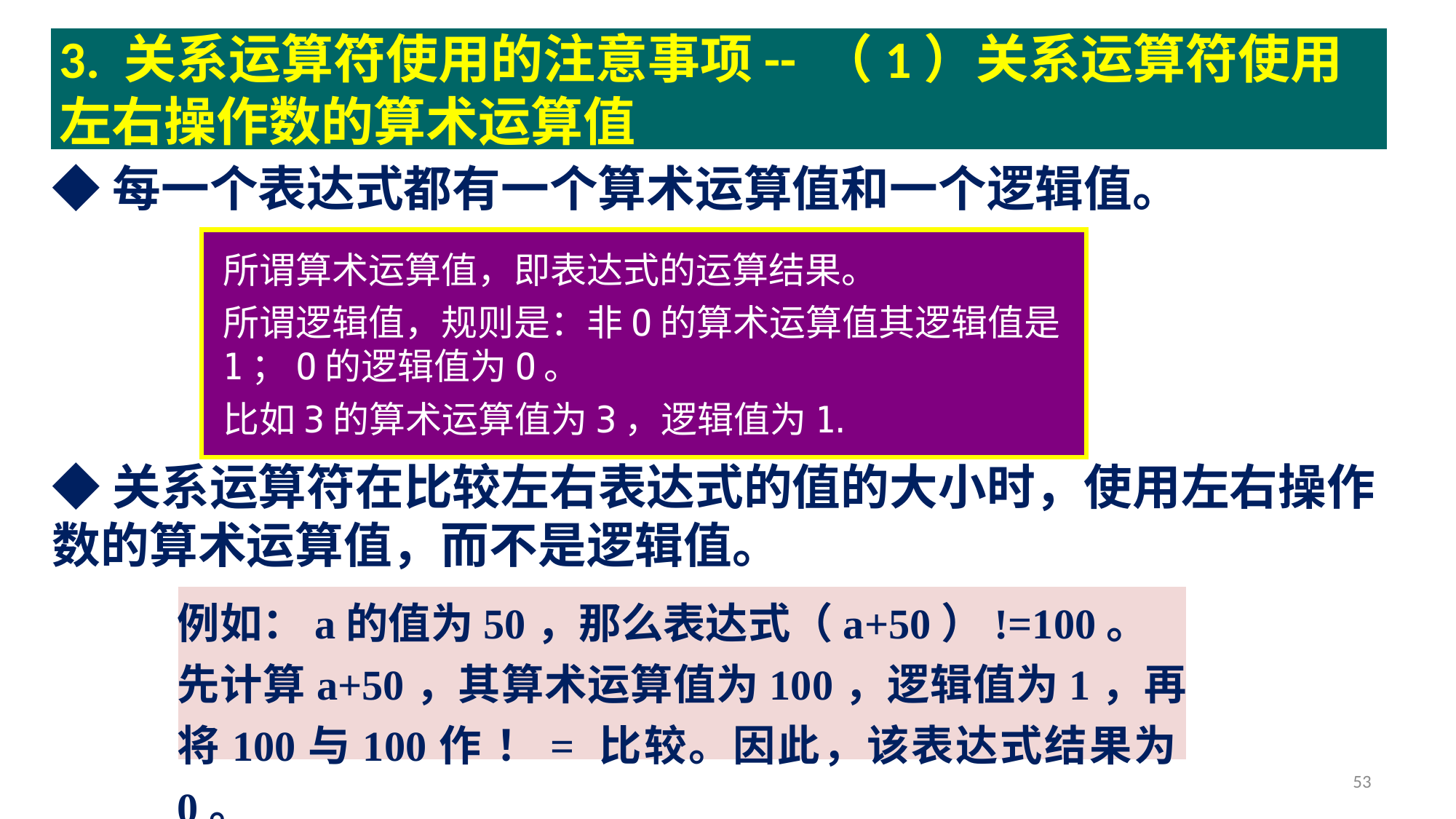

3. 关系运算符使用的注意事项-- （1）关系运算符使用左右操作数的算术运算值
◆每一个表达式都有一个算术运算值和一个逻辑值。
所谓算术运算值，即表达式的运算结果。
所谓逻辑值，规则是：非0的算术运算值其逻辑值是1；0的逻辑值为0。
比如3的算术运算值为3，逻辑值为1.
◆关系运算符在比较左右表达式的值的大小时，使用左右操作数的算术运算值，而不是逻辑值。
例如：a的值为50，那么表达式（a+50）!=100。
先计算a+50，其算术运算值为100，逻辑值为1，再将100与100作 ！= 比较。因此，该表达式结果为0。
53